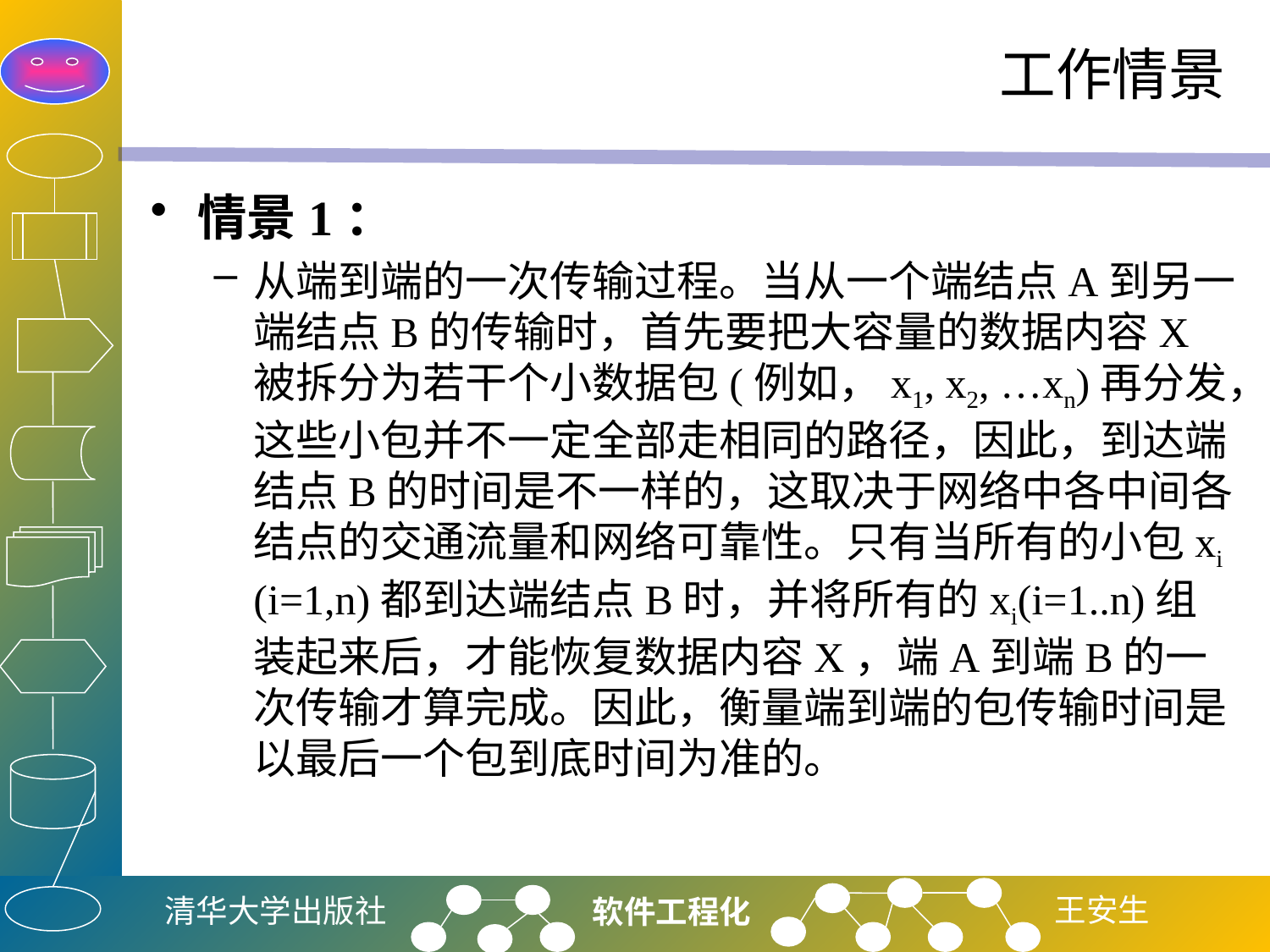

# 工作情景
情景1：
从端到端的一次传输过程。当从一个端结点A到另一端结点B的传输时，首先要把大容量的数据内容X被拆分为若干个小数据包(例如，x1, x2, …xn)再分发，这些小包并不一定全部走相同的路径，因此，到达端结点B的时间是不一样的，这取决于网络中各中间各结点的交通流量和网络可靠性。只有当所有的小包xi (i=1,n)都到达端结点B时，并将所有的xi(i=1..n)组装起来后，才能恢复数据内容X，端A到端B的一次传输才算完成。因此，衡量端到端的包传输时间是以最后一个包到底时间为准的。